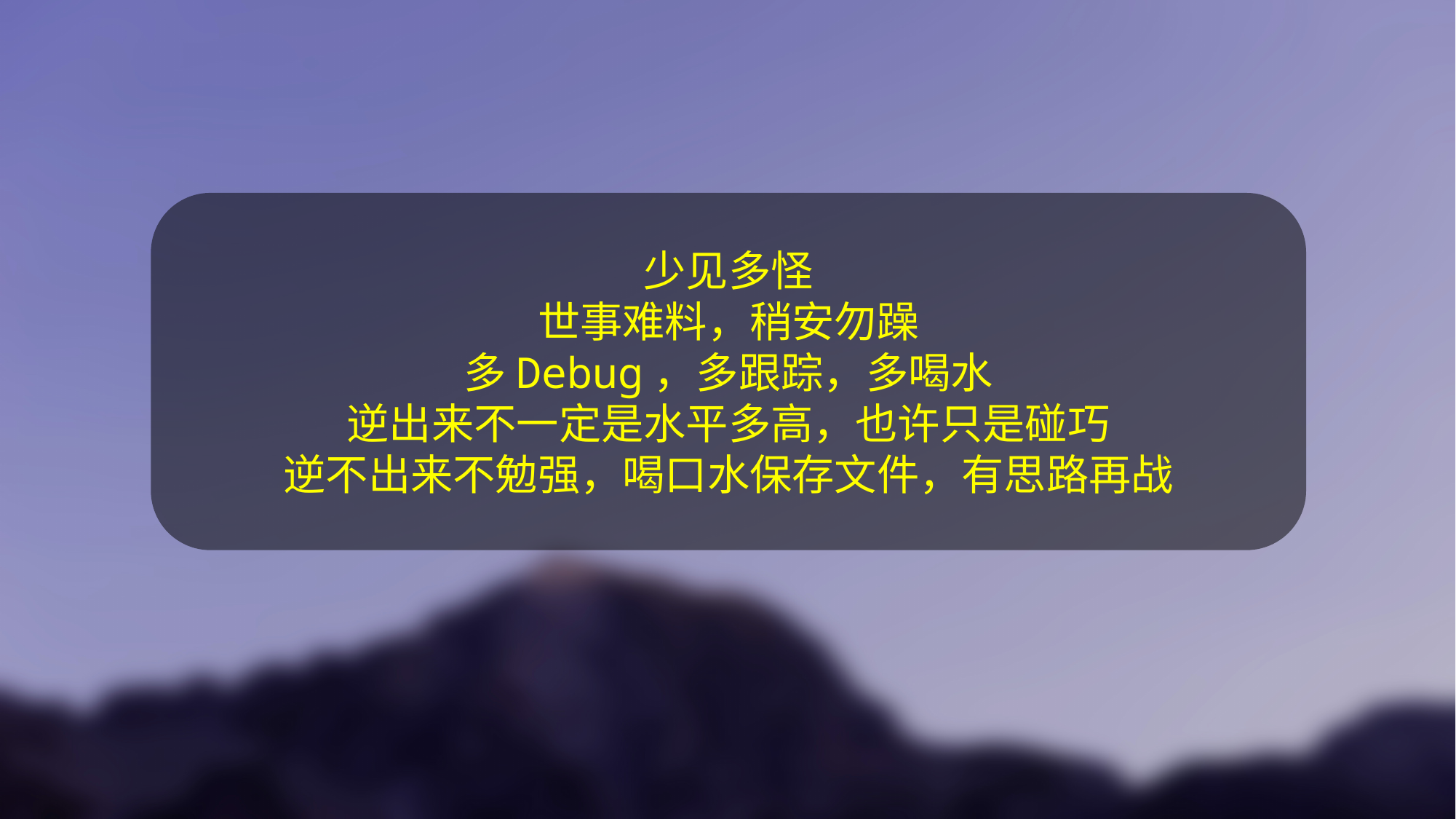

少见多怪
世事难料，稍安勿躁
多Debug，多跟踪，多喝水
逆出来不一定是水平多高，也许只是碰巧
逆不出来不勉强，喝口水保存文件，有思路再战